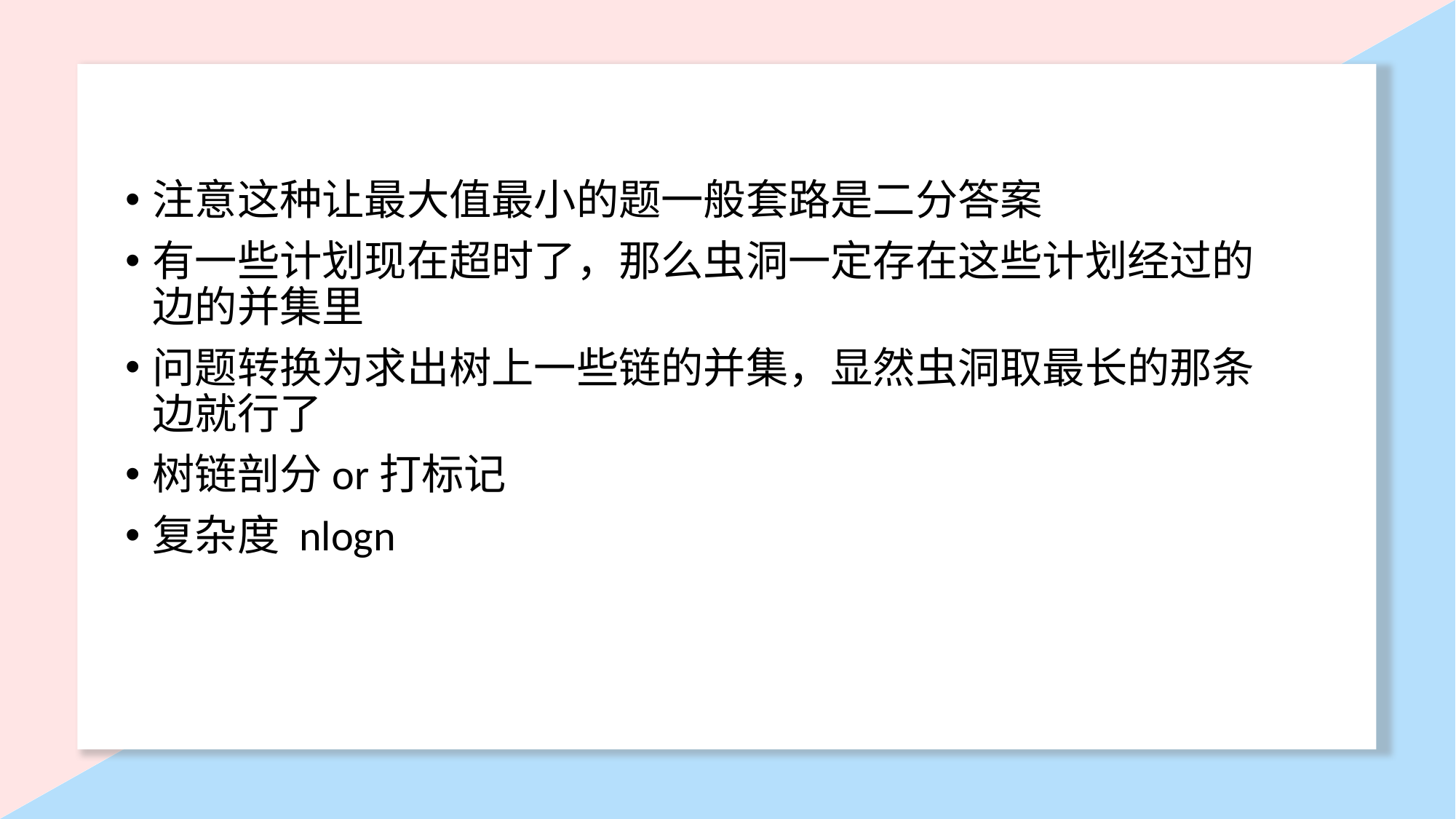

注意这种让最大值最小的题一般套路是二分答案
有一些计划现在超时了，那么虫洞一定存在这些计划经过的边的并集里
问题转换为求出树上一些链的并集，显然虫洞取最长的那条边就行了
树链剖分or打标记
复杂度 nlogn